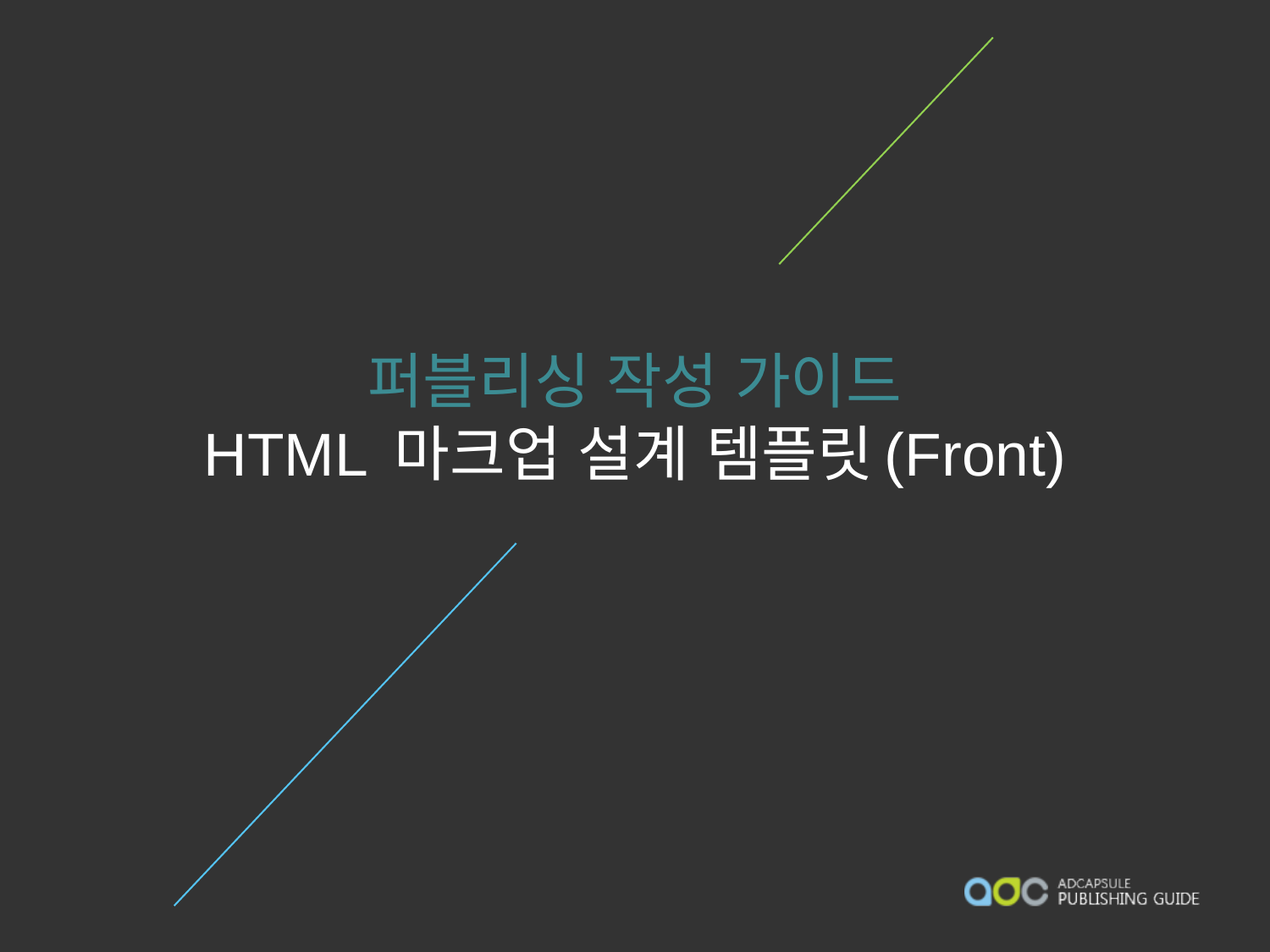

# 퍼블리싱 작성 가이드 HTML 마크업 설계 템플릿(Front)